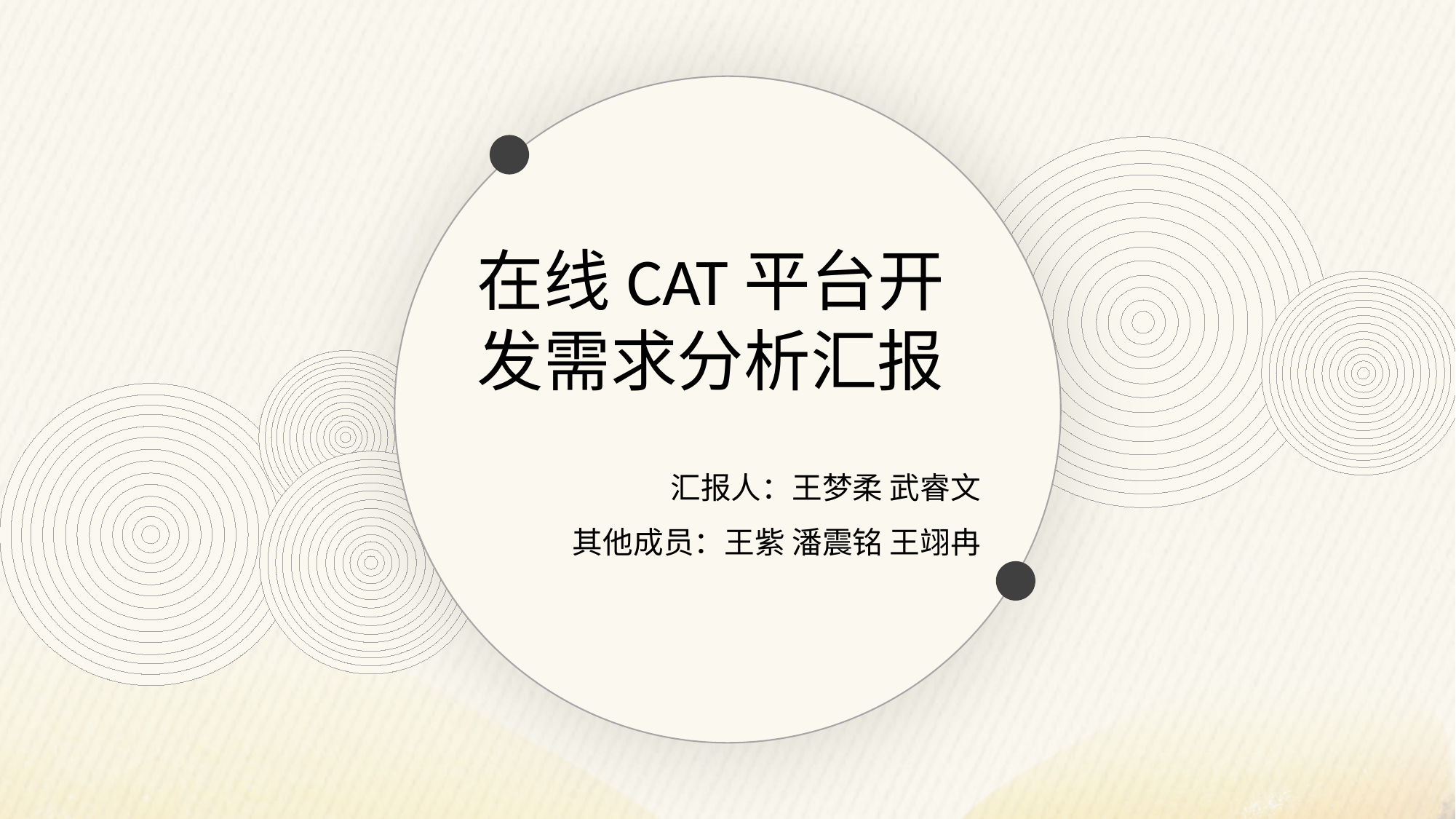

在线CAT平台开发需求分析汇报

汇报人：王梦柔 武睿文
其他成员：王紫 潘震铭 王翊冉